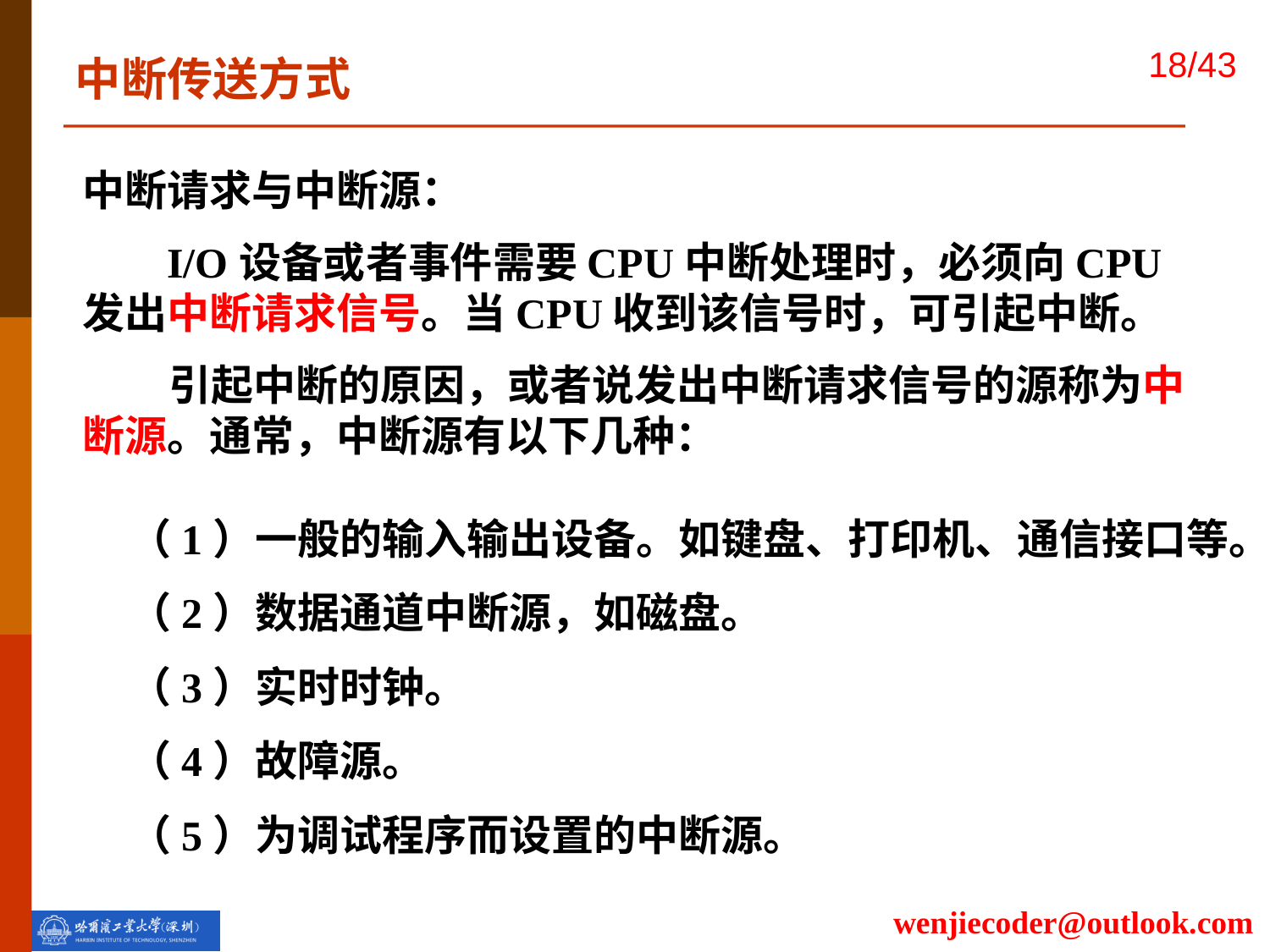

中断传送方式
中断请求与中断源：
        I/O设备或者事件需要CPU中断处理时，必须向CPU发出中断请求信号。当CPU收到该信号时，可引起中断。
        引起中断的原因，或者说发出中断请求信号的源称为中断源。通常，中断源有以下几种：
        （1）一般的输入输出设备。如键盘、打印机、通信接口等。
        （2）数据通道中断源，如磁盘。
        （3）实时时钟。
        （4）故障源。
        （5）为调试程序而设置的中断源。